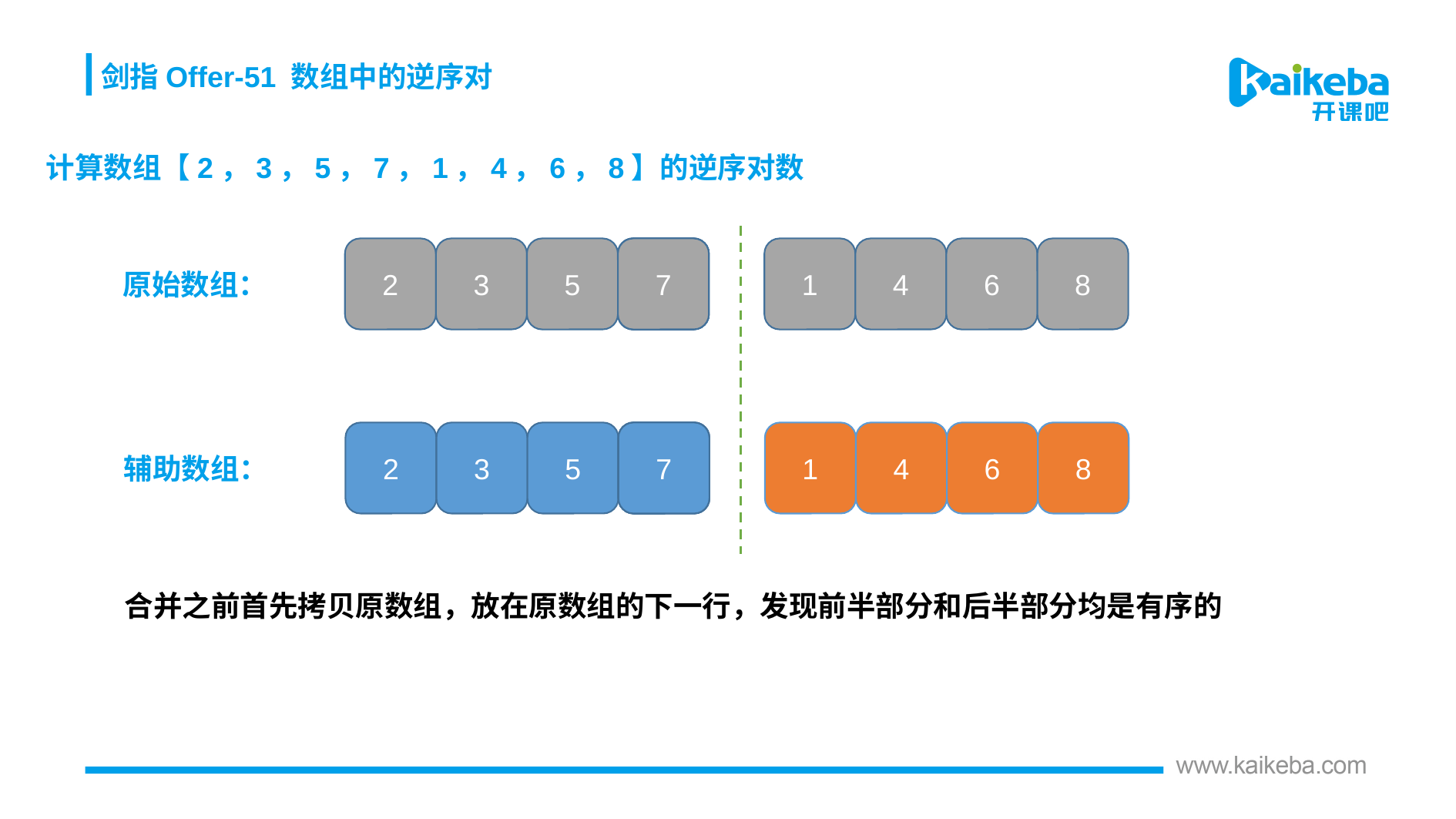

剑指Offer-51 数组中的逆序对
计算数组【2，3，5，7，1，4，6，8】的逆序对数
2
3
5

7
1
4
6
8
原始数组：
2
3
5

7
1
4
6
8
辅助数组：
合并之前首先拷贝原数组，放在原数组的下一行，发现前半部分和后半部分均是有序的